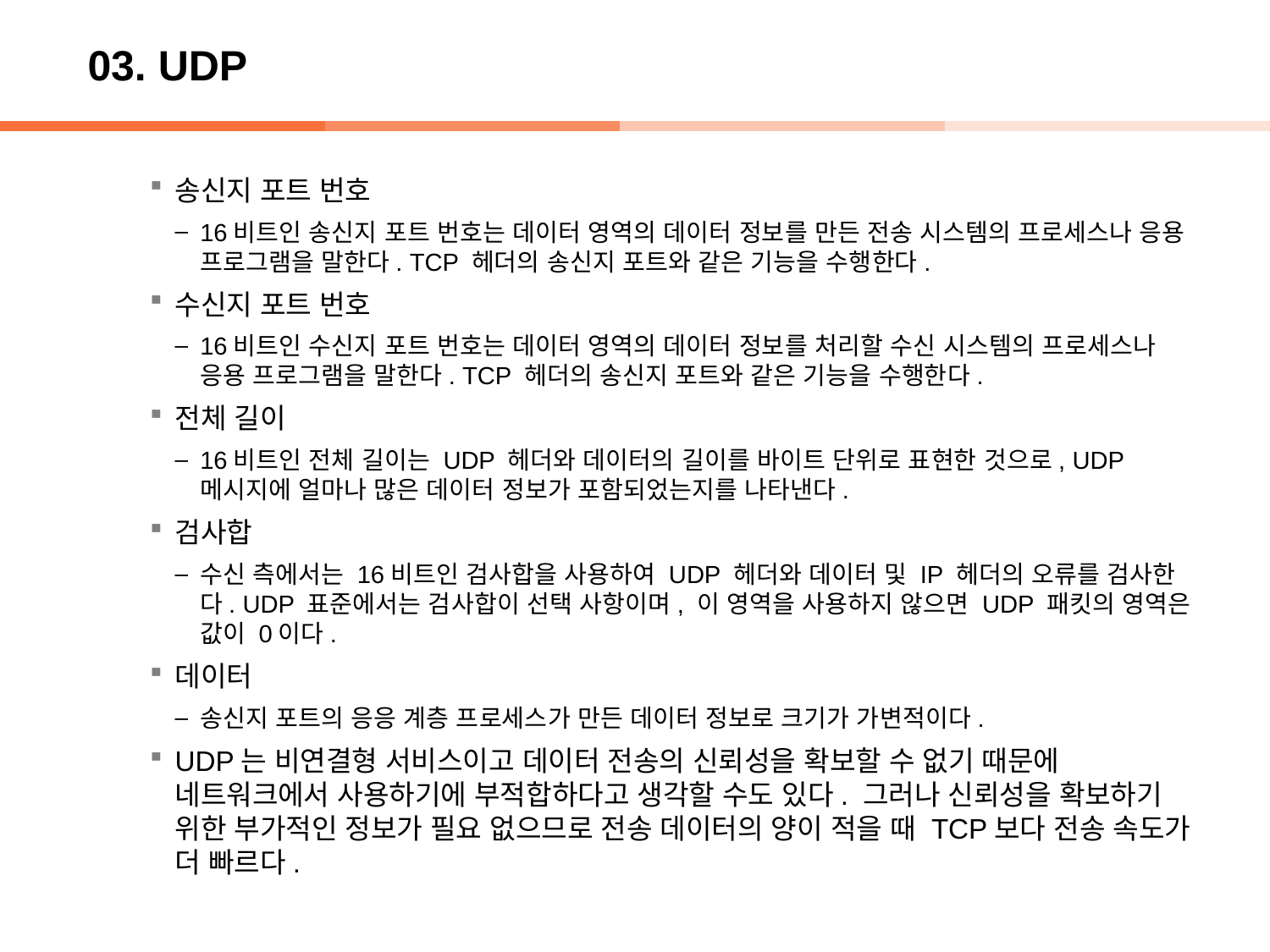

# 03. UDP
송신지 포트 번호
16비트인 송신지 포트 번호는 데이터 영역의 데이터 정보를 만든 전송 시스템의 프로세스나 응용 프로그램을 말한다. TCP 헤더의 송신지 포트와 같은 기능을 수행한다.
수신지 포트 번호
16비트인 수신지 포트 번호는 데이터 영역의 데이터 정보를 처리할 수신 시스템의 프로세스나 응용 프로그램을 말한다. TCP 헤더의 송신지 포트와 같은 기능을 수행한다.
전체 길이
16비트인 전체 길이는 UDP 헤더와 데이터의 길이를 바이트 단위로 표현한 것으로, UDP 메시지에 얼마나 많은 데이터 정보가 포함되었는지를 나타낸다.
검사합
수신 측에서는 16비트인 검사합을 사용하여 UDP 헤더와 데이터 및 IP 헤더의 오류를 검사한다. UDP 표준에서는 검사합이 선택 사항이며, 이 영역을 사용하지 않으면 UDP 패킷의 영역은 값이 0이다.
데이터
송신지 포트의 응응 계층 프로세스가 만든 데이터 정보로 크기가 가변적이다.
UDP는 비연결형 서비스이고 데이터 전송의 신뢰성을 확보할 수 없기 때문에 네트워크에서 사용하기에 부적합하다고 생각할 수도 있다. 그러나 신뢰성을 확보하기 위한 부가적인 정보가 필요 없으므로 전송 데이터의 양이 적을 때 TCP보다 전송 속도가 더 빠르다.